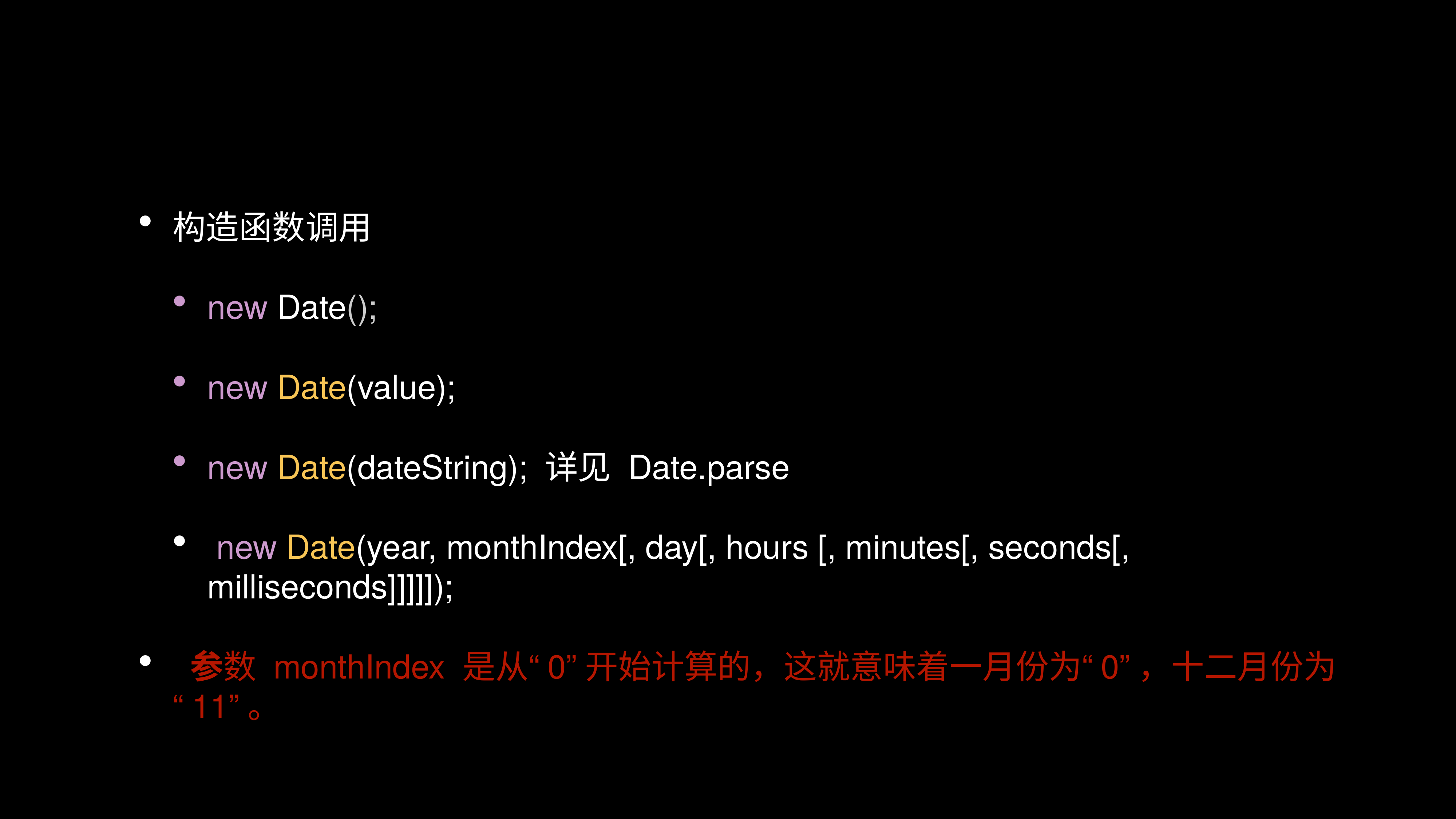

构造函数调用
new Date();
new Date(value);
new Date(dateString); 详见 Date.parse
 new Date(year, monthIndex[, day[, hours [, minutes[, seconds[, milliseconds]]]]]);
 参数 monthIndex 是从“0”开始计算的，这就意味着一月份为“0”，十二月份为“11”。